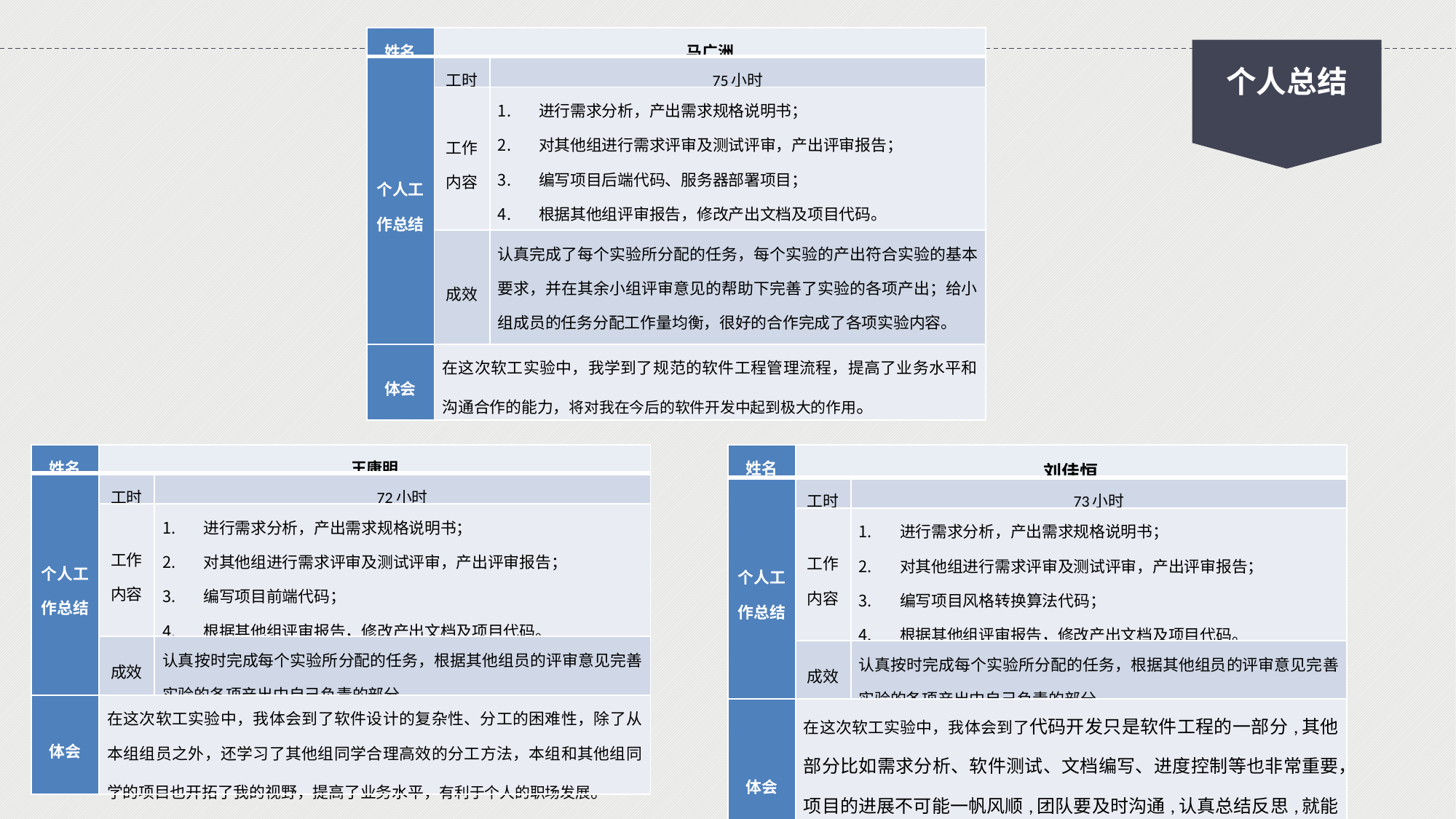

| 姓名 | 马广洲 |  |
| --- | --- | --- |
| 个人工作总结 | 工时 | 75小时 |
|  | 工作内容 | 进行需求分析，产出需求规格说明书； 对其他组进行需求评审及测试评审，产出评审报告； 编写项目后端代码、服务器部署项目； 根据其他组评审报告，修改产出文档及项目代码。 分解每周任务，给成员分配任务。 |
|  | 成效 | 认真完成了每个实验所分配的任务，每个实验的产出符合实验的基本要求，并在其余小组评审意见的帮助下完善了实验的各项产出；给小组成员的任务分配工作量均衡，很好的合作完成了各项实验内容。 |
| 体会 | 在这次软工实验中，我学到了规范的软件工程管理流程，提高了业务水平和沟通合作的能力，将对我在今后的软件开发中起到极大的作用。 |  |

个人总结
| 姓名 | 王康明 |  |
| --- | --- | --- |
| 个人工作总结 | 工时 | 72小时 |
|  | 工作内容 | 进行需求分析，产出需求规格说明书； 对其他组进行需求评审及测试评审，产出评审报告； 编写项目前端代码； 根据其他组评审报告，修改产出文档及项目代码。 |
|  | 成效 | 认真按时完成每个实验所分配的任务，根据其他组员的评审意见完善实验的各项产出中自己负责的部分。 |
| 体会 | 在这次软工实验中，我体会到了软件设计的复杂性、分工的困难性，除了从本组组员之外，还学习了其他组同学合理高效的分工方法，本组和其他组同学的项目也开拓了我的视野，提高了业务水平，有利于个人的职场发展。 |  |
| 姓名 | 刘佳恒 |  |
| --- | --- | --- |
| 个人工作总结 | 工时 | 73小时 |
|  | 工作内容 | 进行需求分析，产出需求规格说明书； 对其他组进行需求评审及测试评审，产出评审报告； 编写项目风格转换算法代码； 根据其他组评审报告，修改产出文档及项目代码。 |
|  | 成效 | 认真按时完成每个实验所分配的任务，根据其他组员的评审意见完善实验的各项产出中自己负责的部分。 |
| 体会 | 在这次软工实验中，我体会到了代码开发只是软件工程的一部分,其他部分比如需求分析、软件测试、文档编写、进度控制等也非常重要，项目的进展不可能一帆风顺,团队要及时沟通,认真总结反思,就能够应对。 |  |